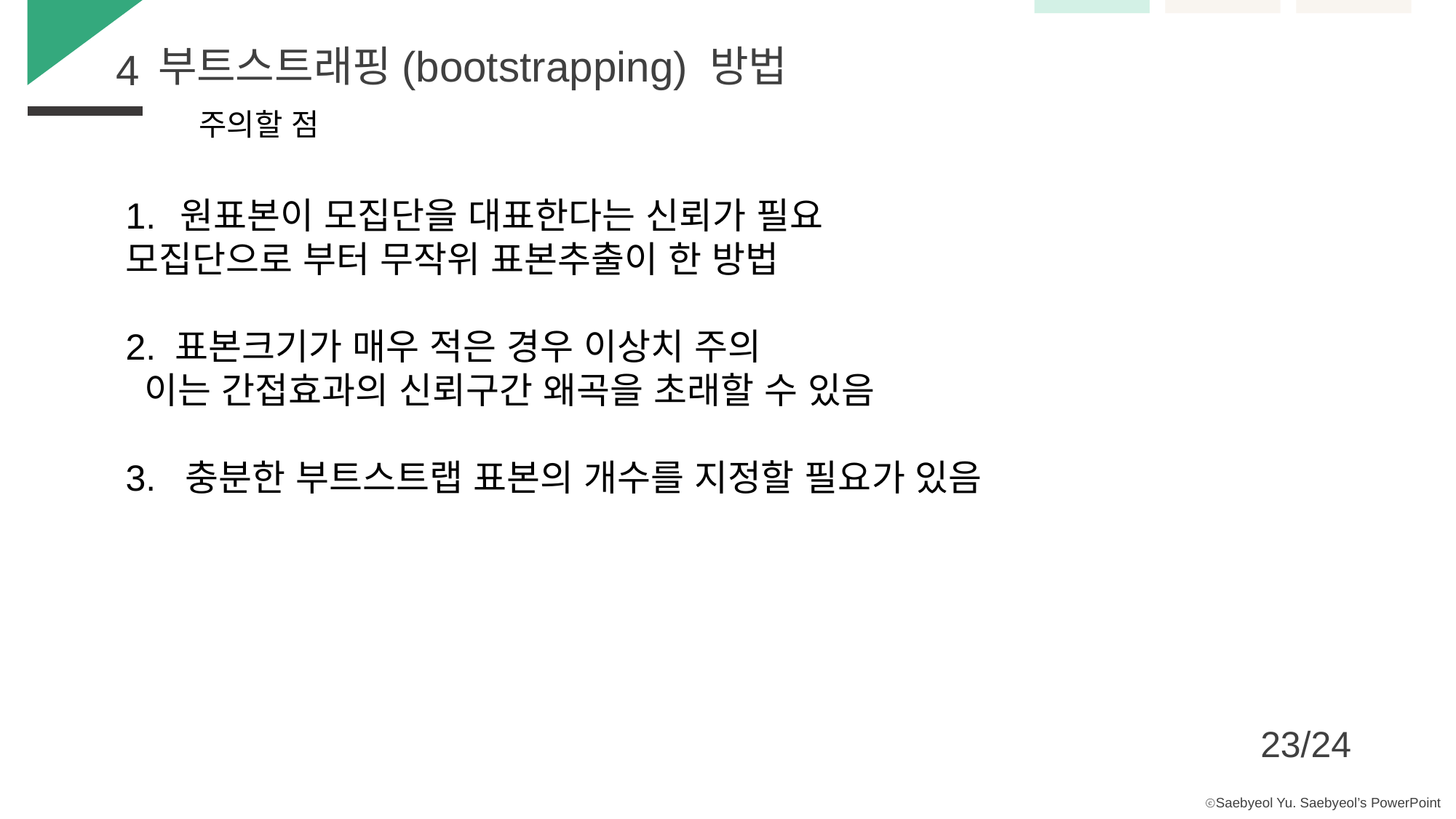

부트스트래핑(bootstrapping) 방법
4
주의할 점
원표본이 모집단을 대표한다는 신뢰가 필요
모집단으로 부터 무작위 표본추출이 한 방법

2. 표본크기가 매우 적은 경우 이상치 주의
 이는 간접효과의 신뢰구간 왜곡을 초래할 수 있음

3.  충분한 부트스트랩 표본의 개수를 지정할 필요가 있음

23/24